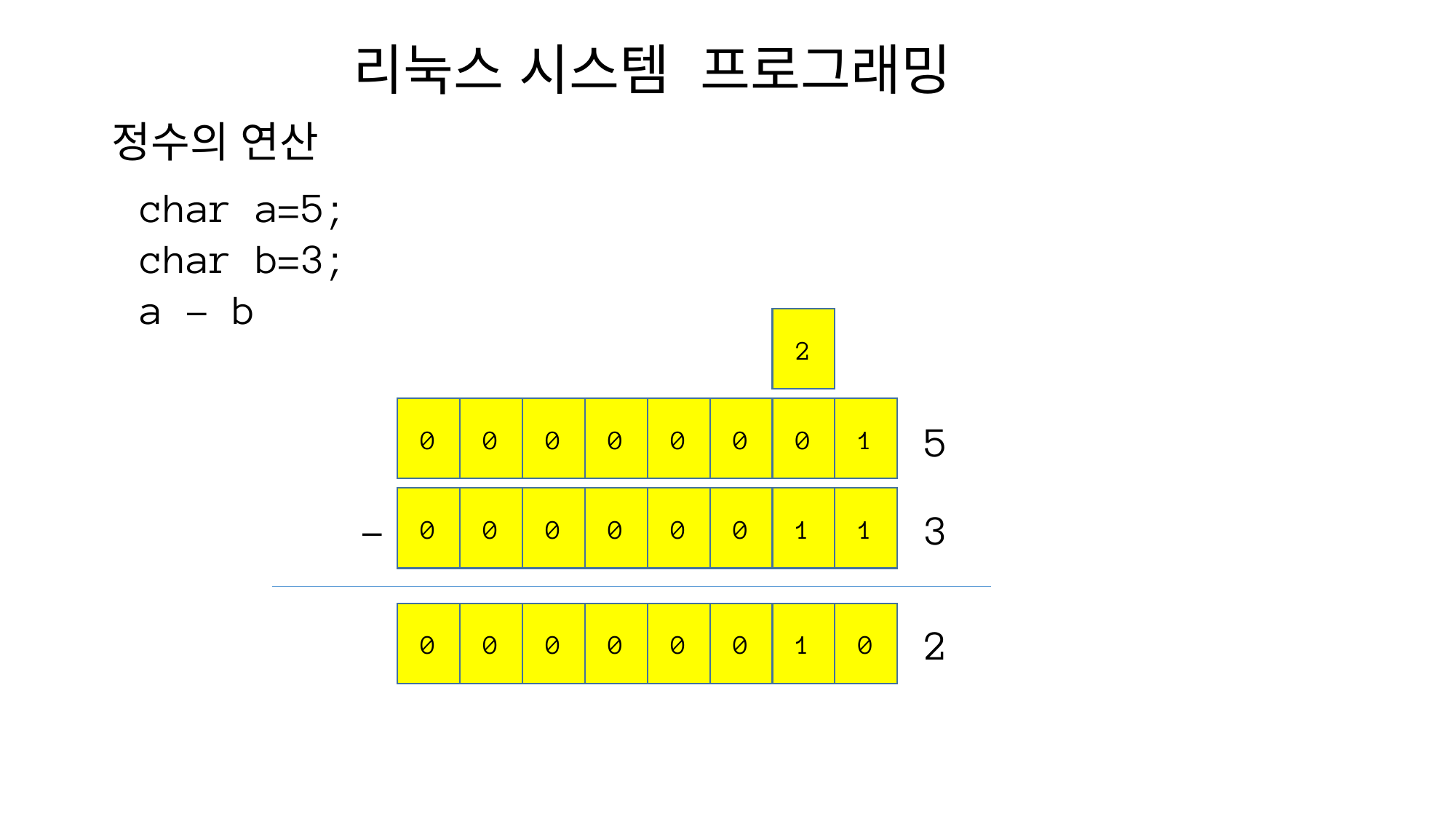

리눅스 시스템  프로그래밍
정수의 연산
char a=5;
char b=3;
a - b
2
1
0
0
0
0
0
0
0
5
1
1
0
0
0
0
0
0
-
3
0
1
0
0
0
0
0
0
2